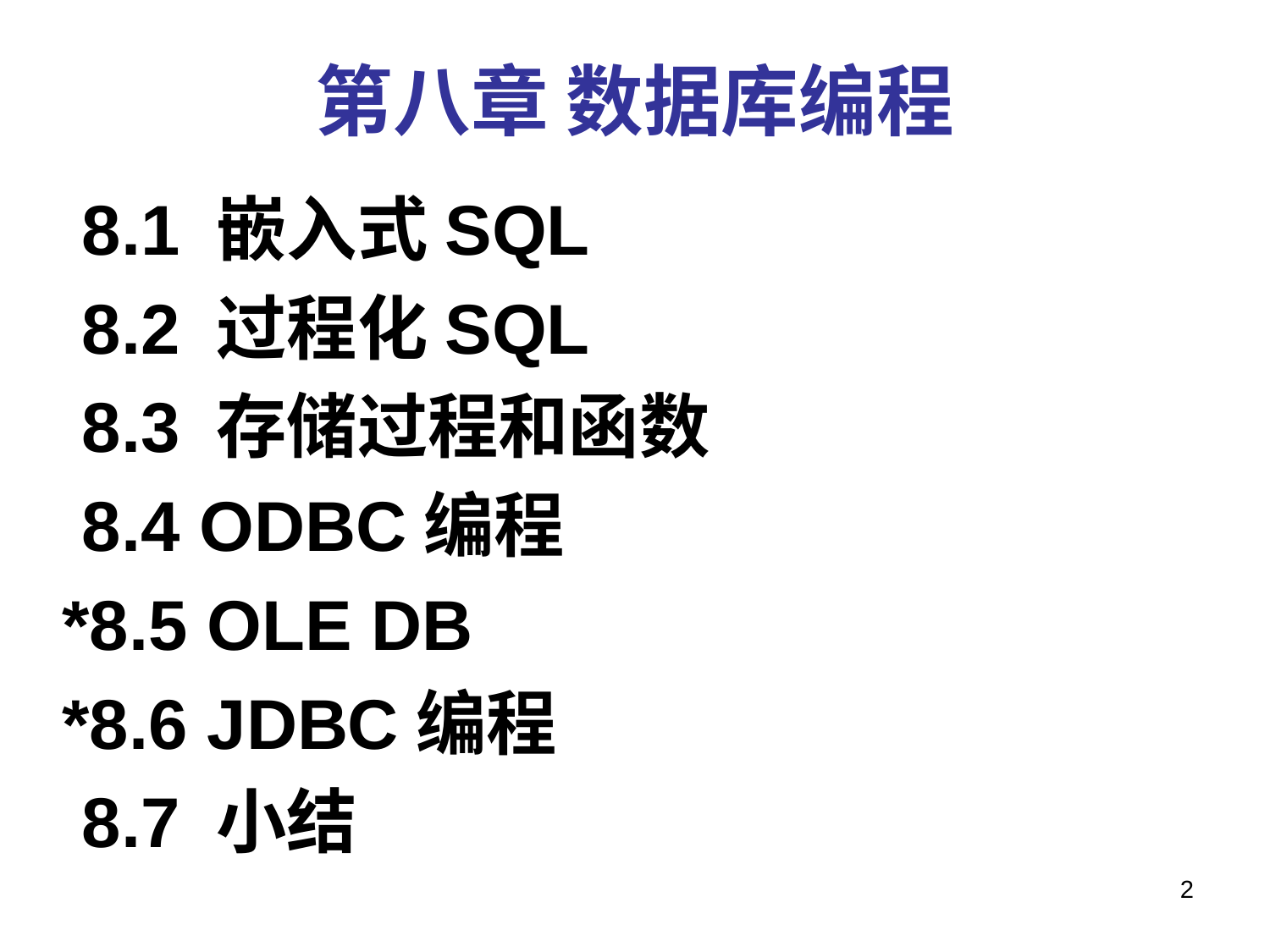

# 第八章 数据库编程
 8.1 嵌入式SQL
 8.2 过程化SQL
 8.3 存储过程和函数
 8.4 ODBC编程
*8.5 OLE DB
*8.6 JDBC编程
 8.7 小结

2